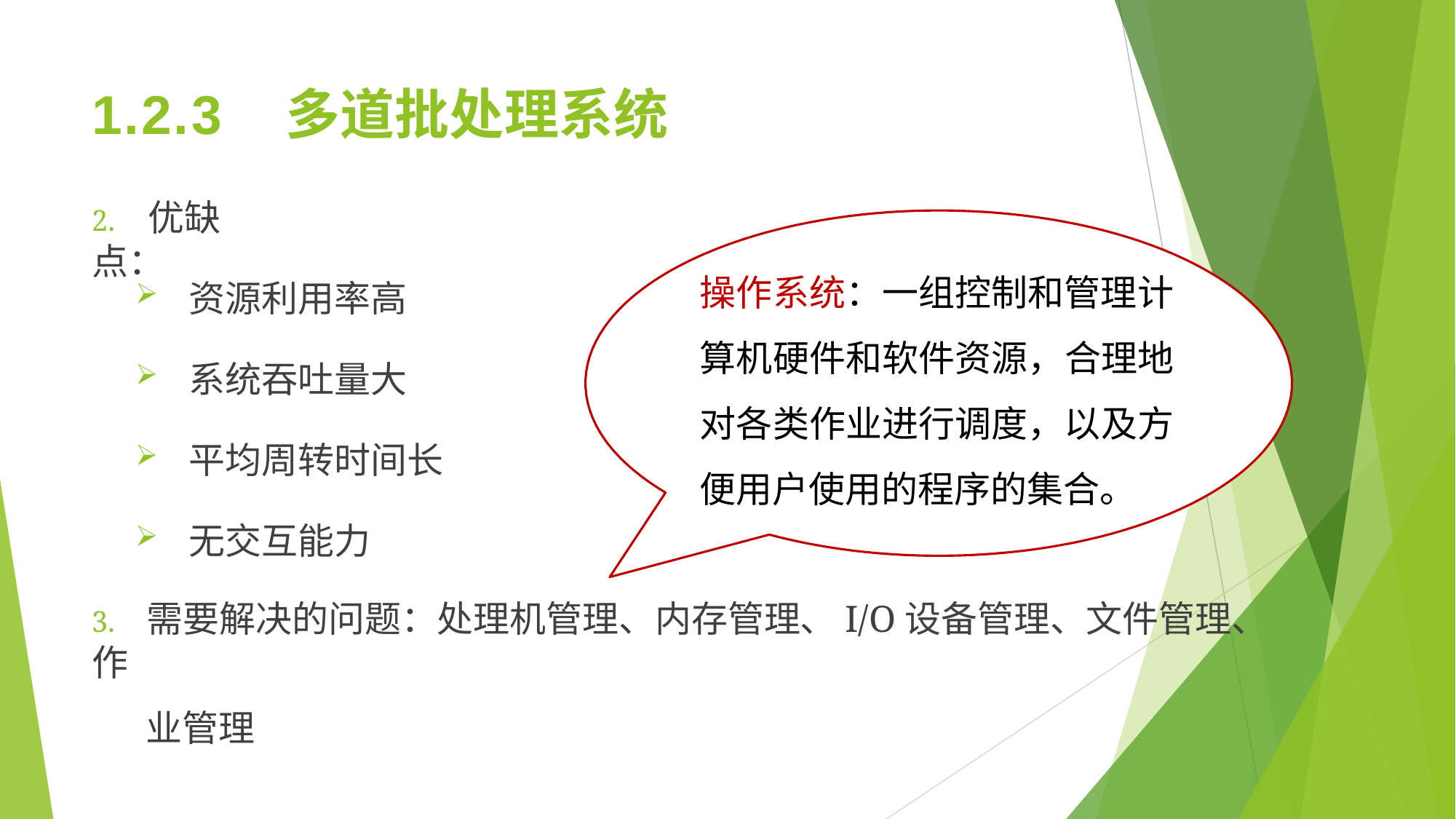

# 1.2.3	多道批处理系统
2.	优缺点：

操作系统：一组控制和管理计 算机硬件和软件资源，合理地 对各类作业进行调度，以及方 便用户使用的程序的集合。
资源利用率高
系统吞吐量大
平均周转时间长
无交互能力

3.	需要解决的问题：处理机管理、内存管理、I/O设备管理、文件管理、作
业管理